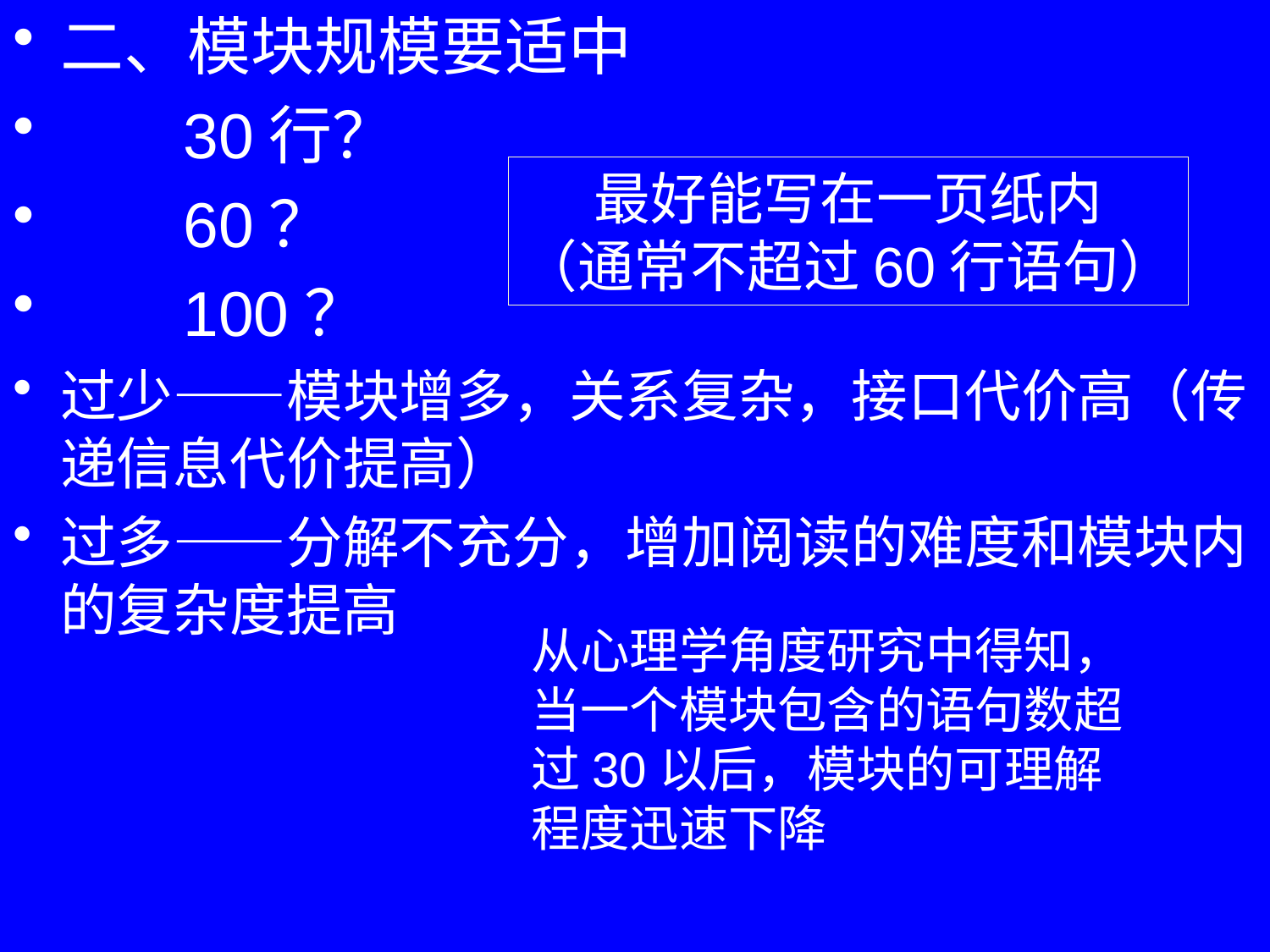

二、模块规模要适中
       30行？
       60？
       100？
过少——模块增多，关系复杂，接口代价高（传递信息代价提高）
过多——分解不充分，增加阅读的难度和模块内的复杂度提高

最好能写在一页纸内
（通常不超过60行语句）
从心理学角度研究中得知，当一个模块包含的语句数超过30以后，模块的可理解程度迅速下降

61